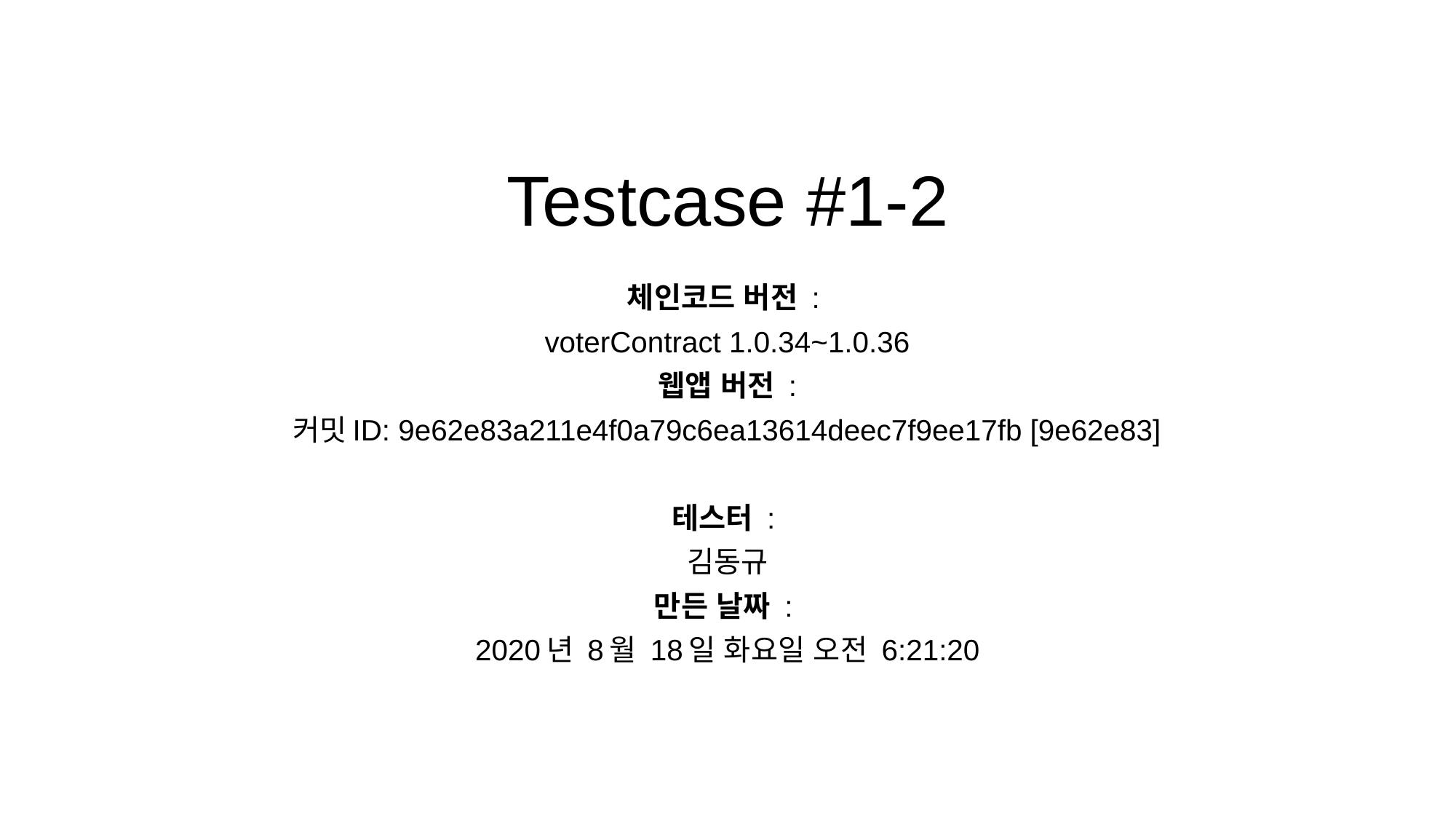

# Testcase #1-2
체인코드 버전 :
voterContract 1.0.34~1.0.36
웹앱 버전 :
커밋ID: 9e62e83a211e4f0a79c6ea13614deec7f9ee17fb [9e62e83]

테스터 :
김동규
만든 날짜 :
2020년 8월 18일 화요일 오전 6:21:20